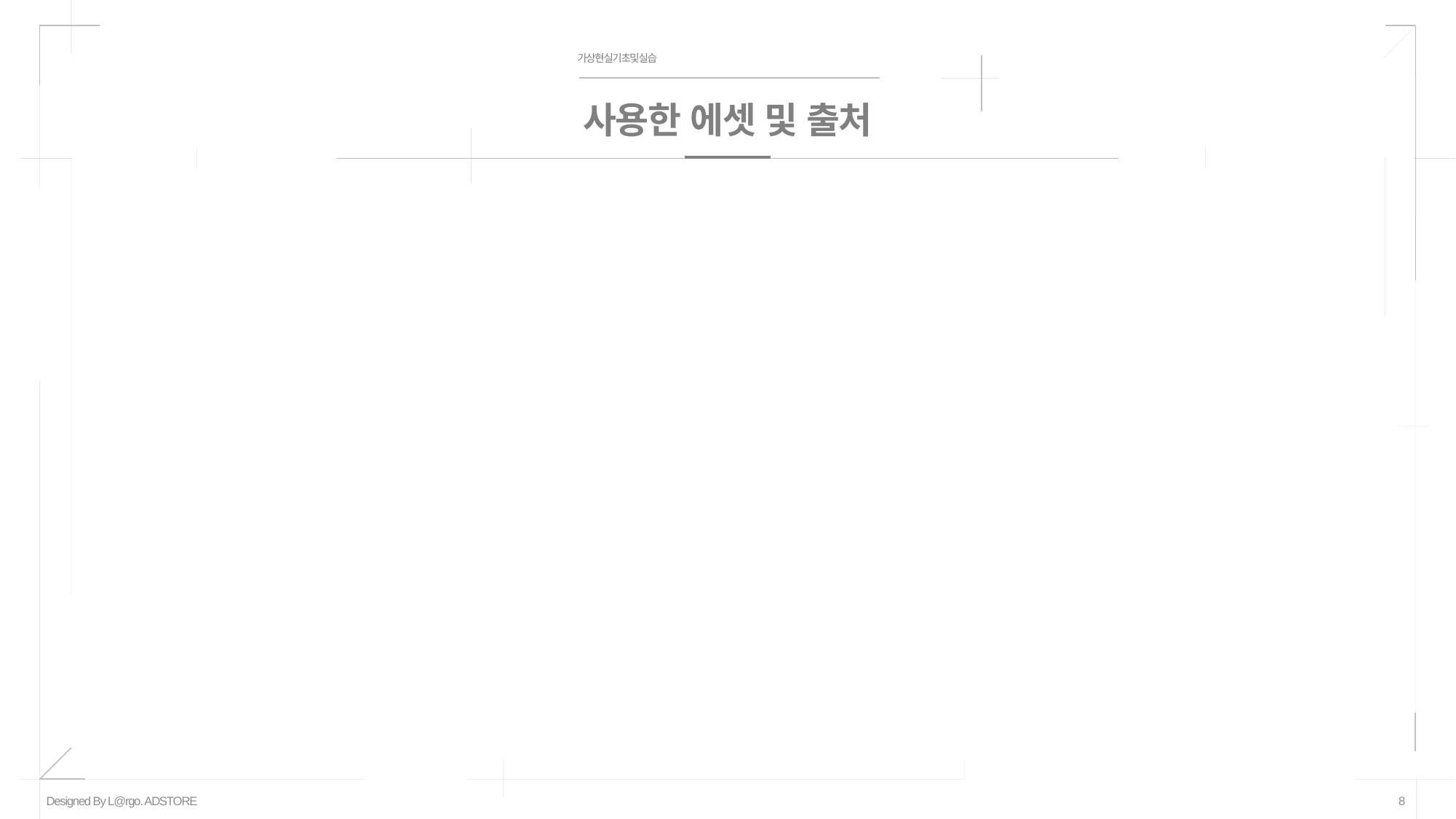

가상현실기초및실습
# 사용한 에셋 및 출처

Designed By L@rgo. ADSTORE
8